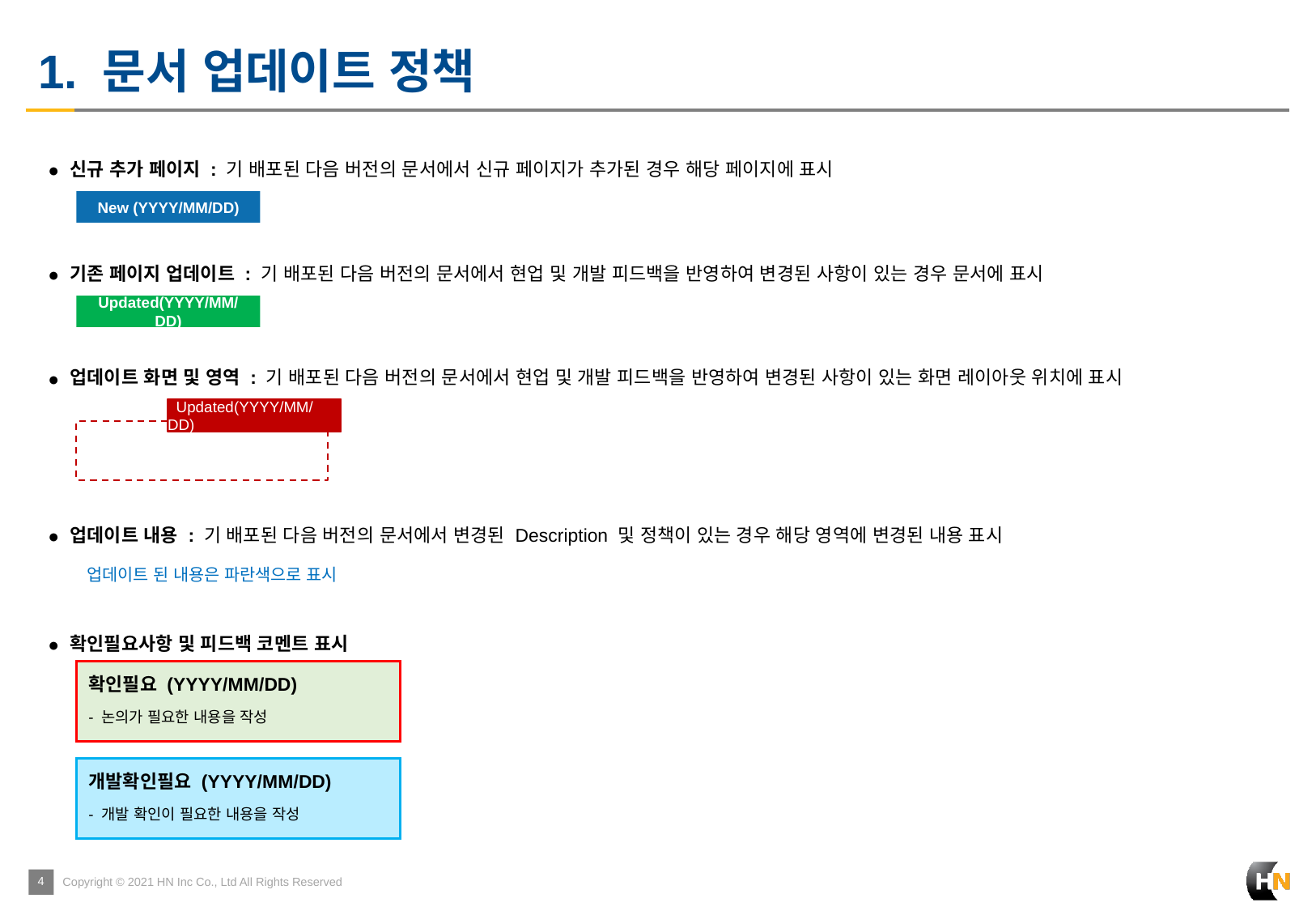

# 1. 문서 업데이트 정책
신규 추가 페이지 : 기 배포된 다음 버전의 문서에서 신규 페이지가 추가된 경우 해당 페이지에 표시
New (YYYY/MM/DD)
기존 페이지 업데이트 : 기 배포된 다음 버전의 문서에서 현업 및 개발 피드백을 반영하여 변경된 사항이 있는 경우 문서에 표시
Updated(YYYY/MM/DD)
업데이트 화면 및 영역 : 기 배포된 다음 버전의 문서에서 현업 및 개발 피드백을 반영하여 변경된 사항이 있는 화면 레이아웃 위치에 표시
  Updated(YYYY/MM/DD)

업데이트 내용 : 기 배포된 다음 버전의 문서에서 변경된 Description 및 정책이 있는 경우 해당 영역에 변경된 내용 표시
업데이트 된 내용은 파란색으로 표시
확인필요사항 및 피드백 코멘트 표시
확인필요 (YYYY/MM/DD)
- 논의가 필요한 내용을 작성
개발확인필요 (YYYY/MM/DD)
- 개발 확인이 필요한 내용을 작성